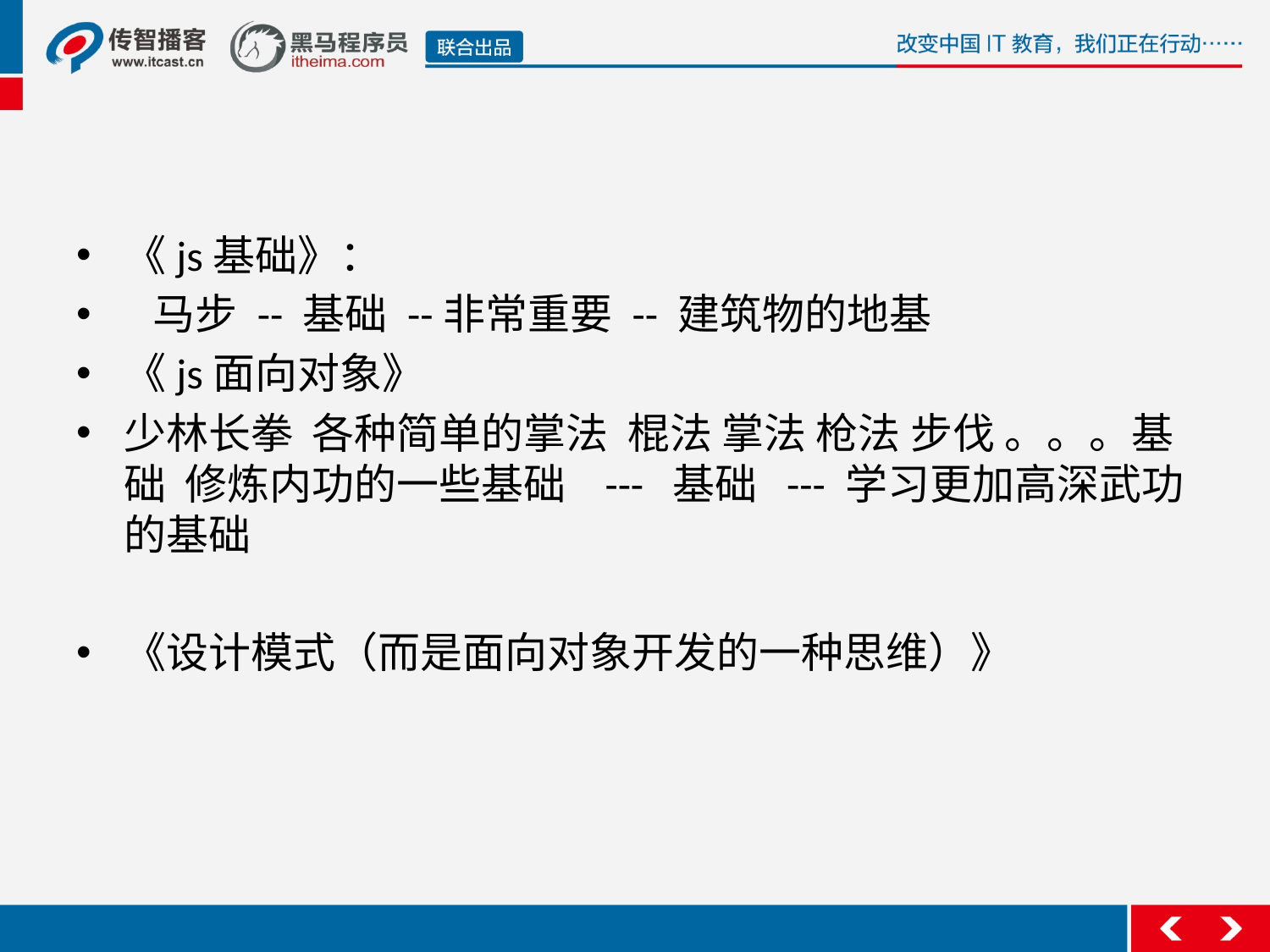

#
《js基础》：
  马步 -- 基础 --非常重要 -- 建筑物的地基
《js面向对象》
少林长拳  各种简单的掌法  棍法 掌法 枪法 步伐 。。。基础  修炼内功的一些基础   ---  基础  --- 学习更加高深武功的基础

《设计模式（而是面向对象开发的一种思维）》